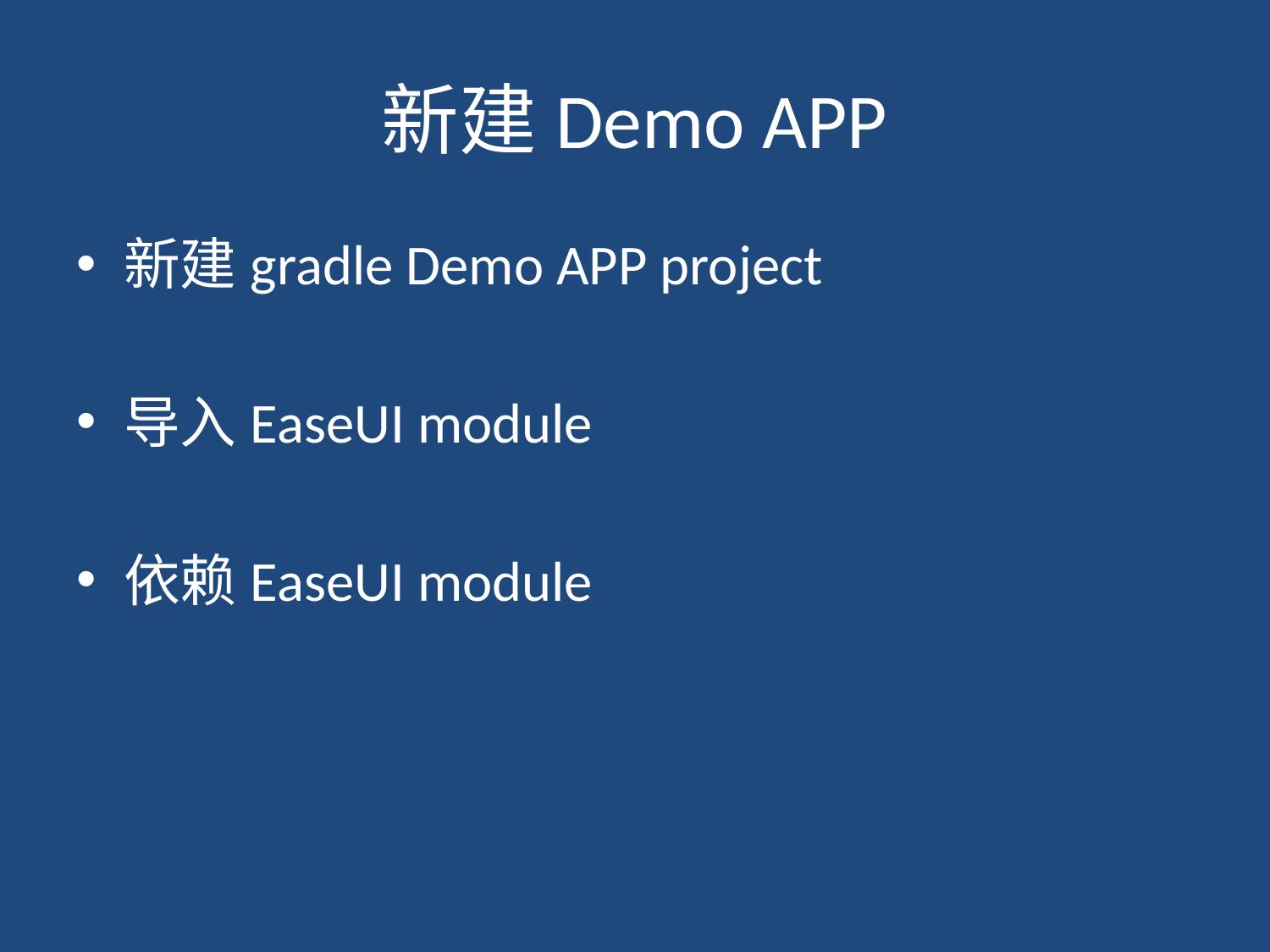

# 新建Demo APP
新建gradle Demo APP project

导入EaseUI module

依赖EaseUI module